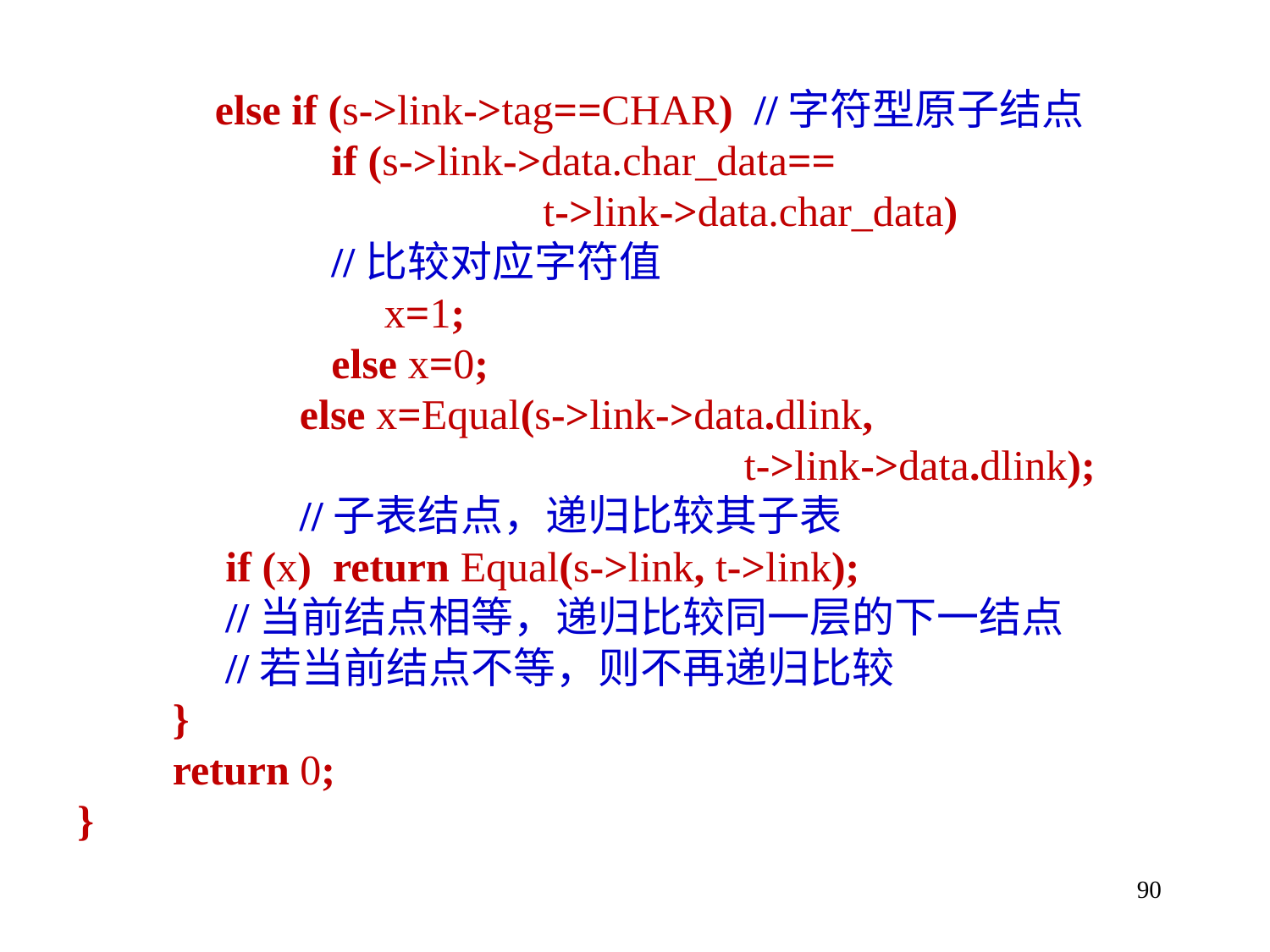

else if (s->link->tag==CHAR)  //字符型原子结点
	            if (s->link->data.char_data==
                                            t->link->data.char_data)
                        //比较对应字符值
		     x=1;
	 	else x=0;
	         else x=Equal(s->link->data.dlink,
                                                               t->link->data.dlink);
	         //子表结点，递归比较其子表
	  if (x)  return Equal(s->link, t->link);
              //当前结点相等，递归比较同一层的下一结点
              //若当前结点不等，则不再递归比较
         }
         return 0;
}
90